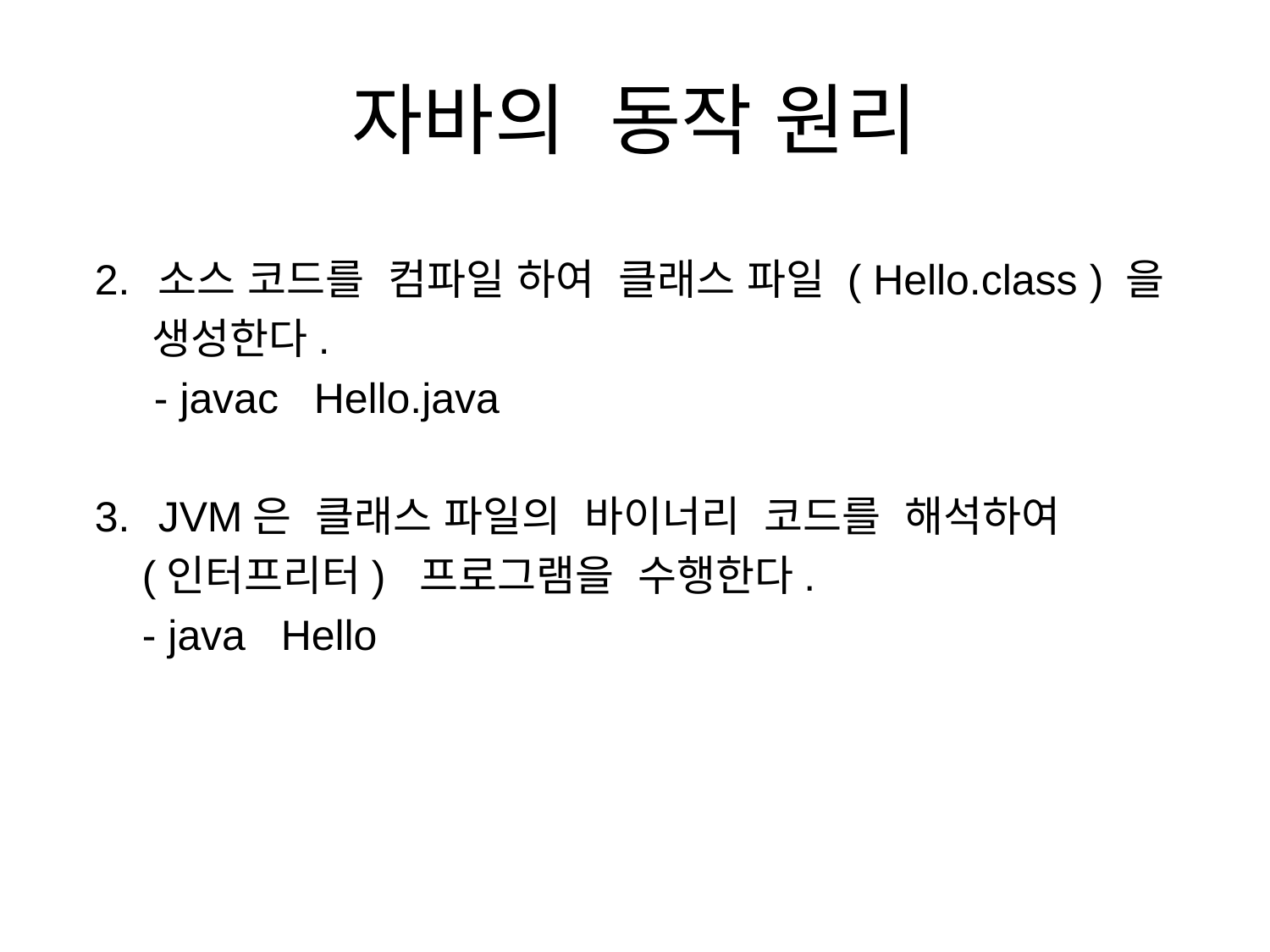

# 자바의  동작 원리
소스 코드를  컴파일 하여  클래스 파일 ( Hello.class ) 을
    생성한다.
     - javac   Hello.java

JVM은  클래스 파일의  바이너리  코드를  해석하여
    (인터프리터)  프로그램을  수행한다.
    - java   Hello